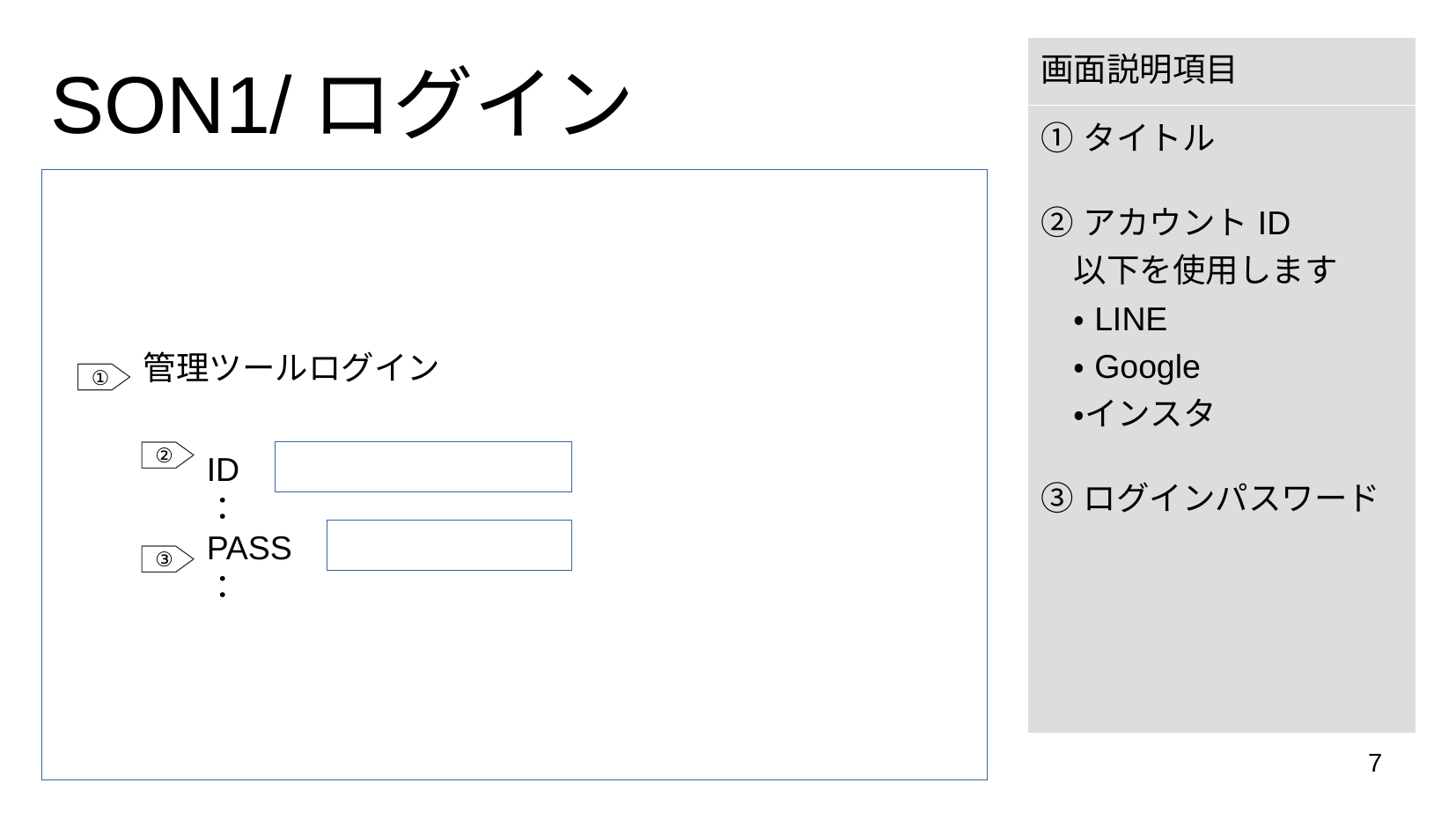

# SON1/ログイン
| 画面説明項目 |
| --- |
| ①タイトル ➁アカウントID 　以下を使用します 　・LINE 　・Google 　・インスタ ③ログインパスワード |

管理ツールログイン
①
②
ID：

PASS：

③
7